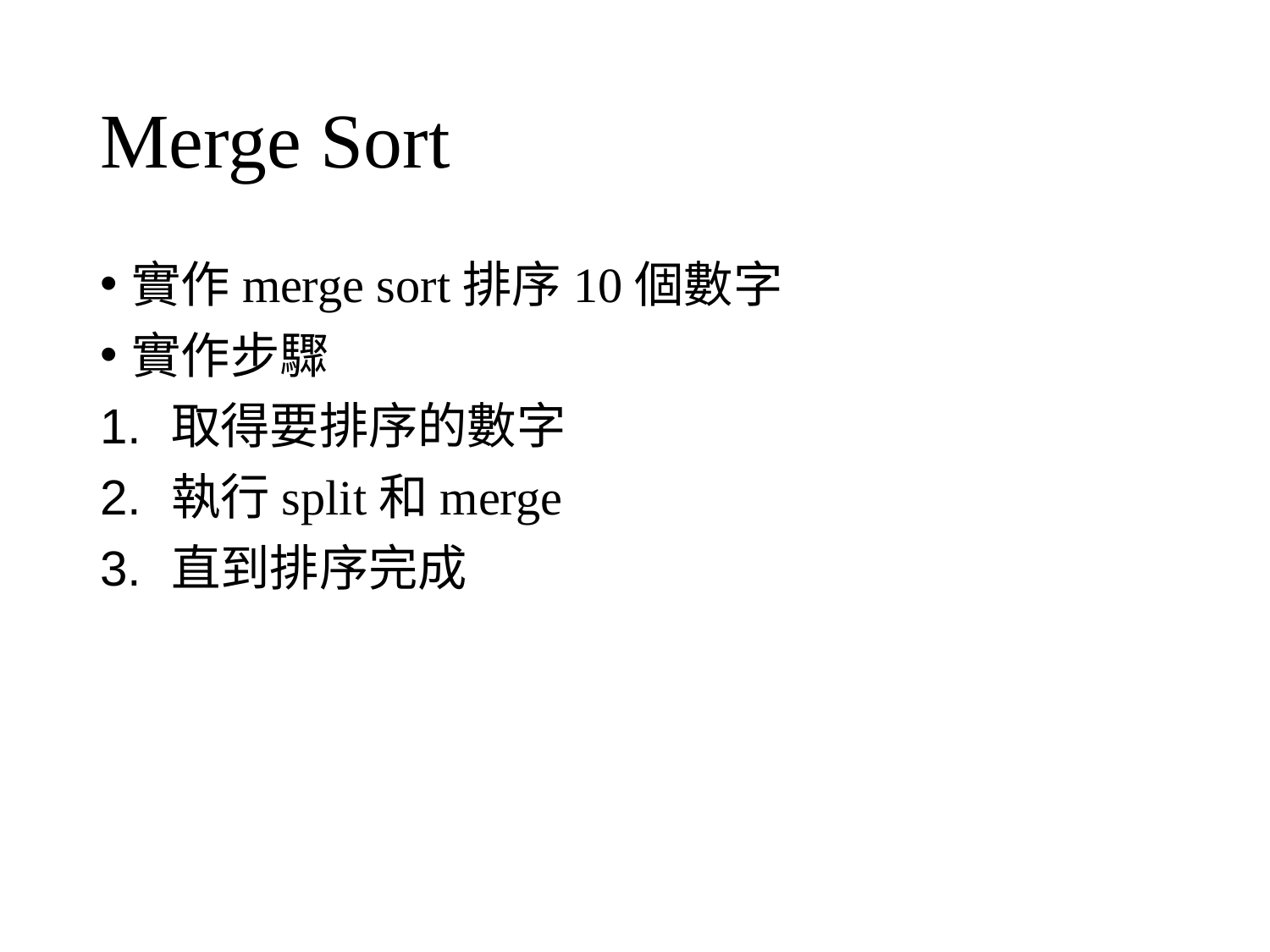

# Merge Sort
實作merge sort排序10個數字
實作步驟
取得要排序的數字
執行split和merge
直到排序完成